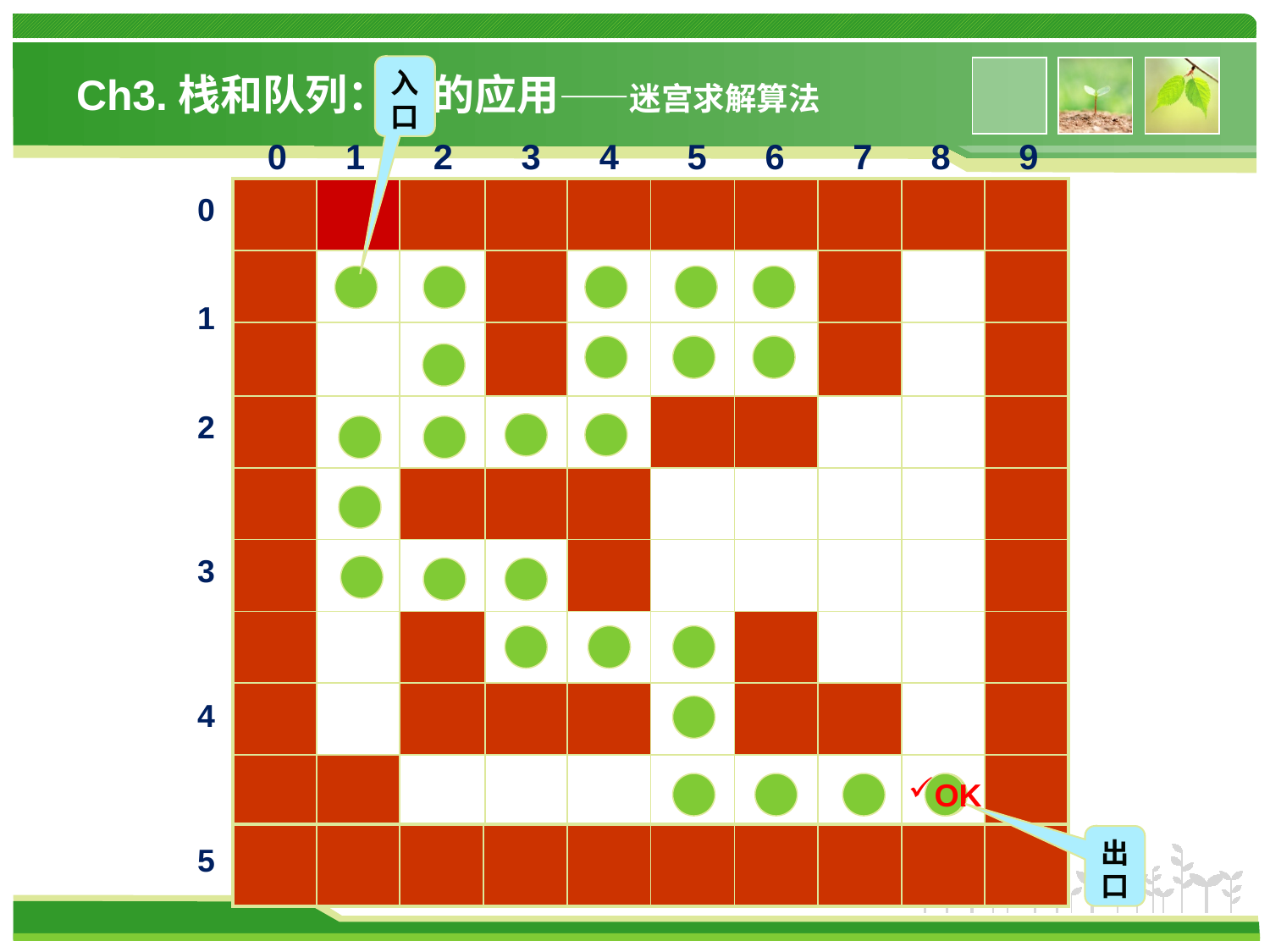

# Ch3.栈和队列：栈的应用——迷宫求解算法
入口
0      1       2       3      4       5      6       7      8       9
|  |  |  |  |  |  |  |  |  |  |
| --- | --- | --- | --- | --- | --- | --- | --- | --- | --- |
|  |  |  |  |  |  |  |  |  |  |
|  |  |  |  |  |  |  |  |  |  |
|  |  |  |  |  |  |  |  |  |  |
|  |  |  |  |  |  |  |  |  |  |
|  |  |  |  |  |  |  |  |  |  |
|  |  |  |  |  |  |  |  |  |  |
|  |  |  |  |  |  |  |  |  |  |
|  |  |  |  |  |  |  |  |  |  |
0
    1
    2

3

4

5

6

7

8

9

OK
|  |  |  |  |  |  |  |  |  |  |
| --- | --- | --- | --- | --- | --- | --- | --- | --- | --- |
出口
32